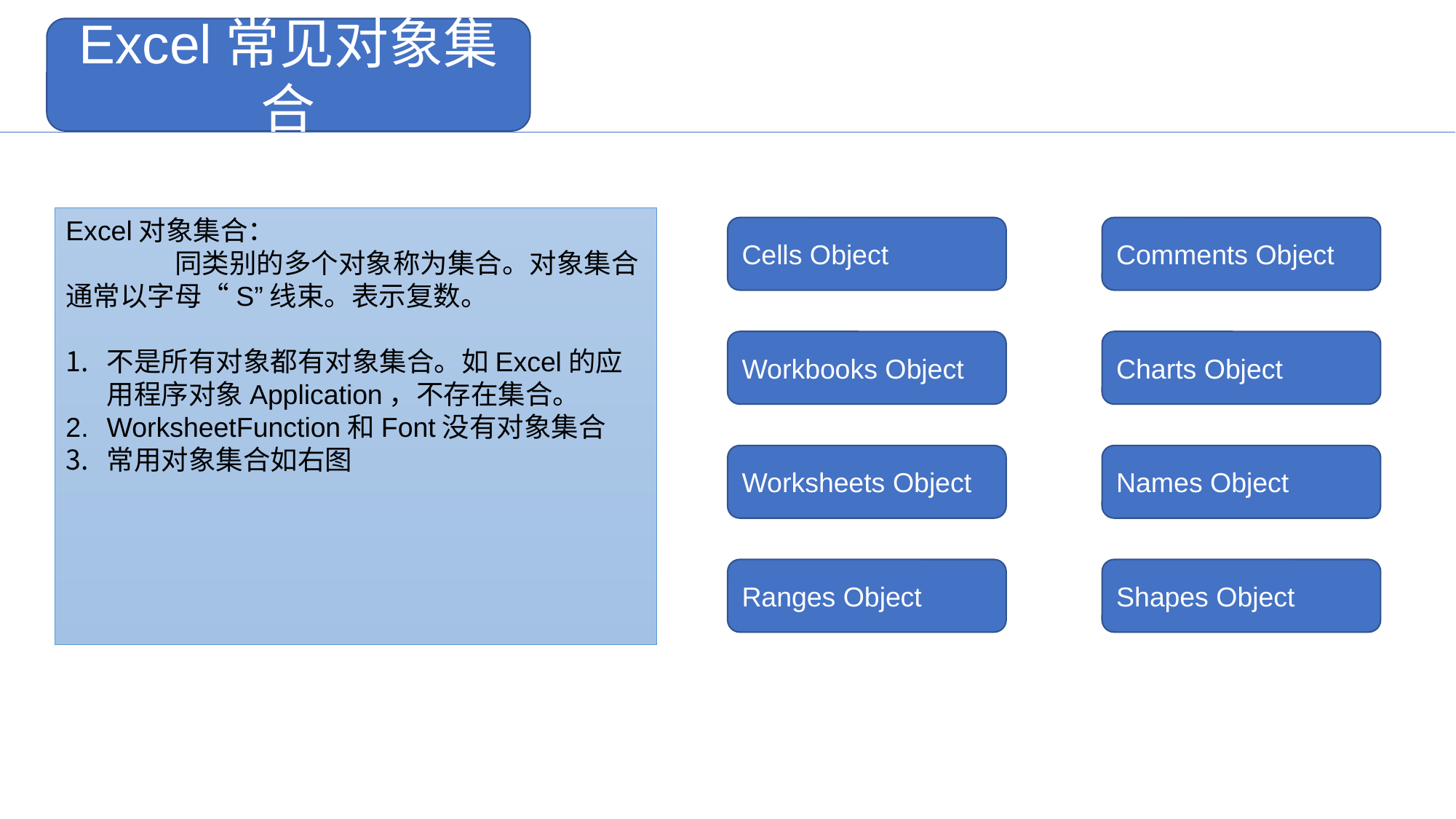

Excel常见对象集合
Excel对象集合：
	同类别的多个对象称为集合。对象集合通常以字母“S”线束。表示复数。

不是所有对象都有对象集合。如Excel的应用程序对象Application，不存在集合。
WorksheetFunction和Font没有对象集合
常用对象集合如右图

Cells Object
Comments Object
Workbooks Object
Charts Object
Worksheets Object
Names Object
Ranges Object
Shapes Object